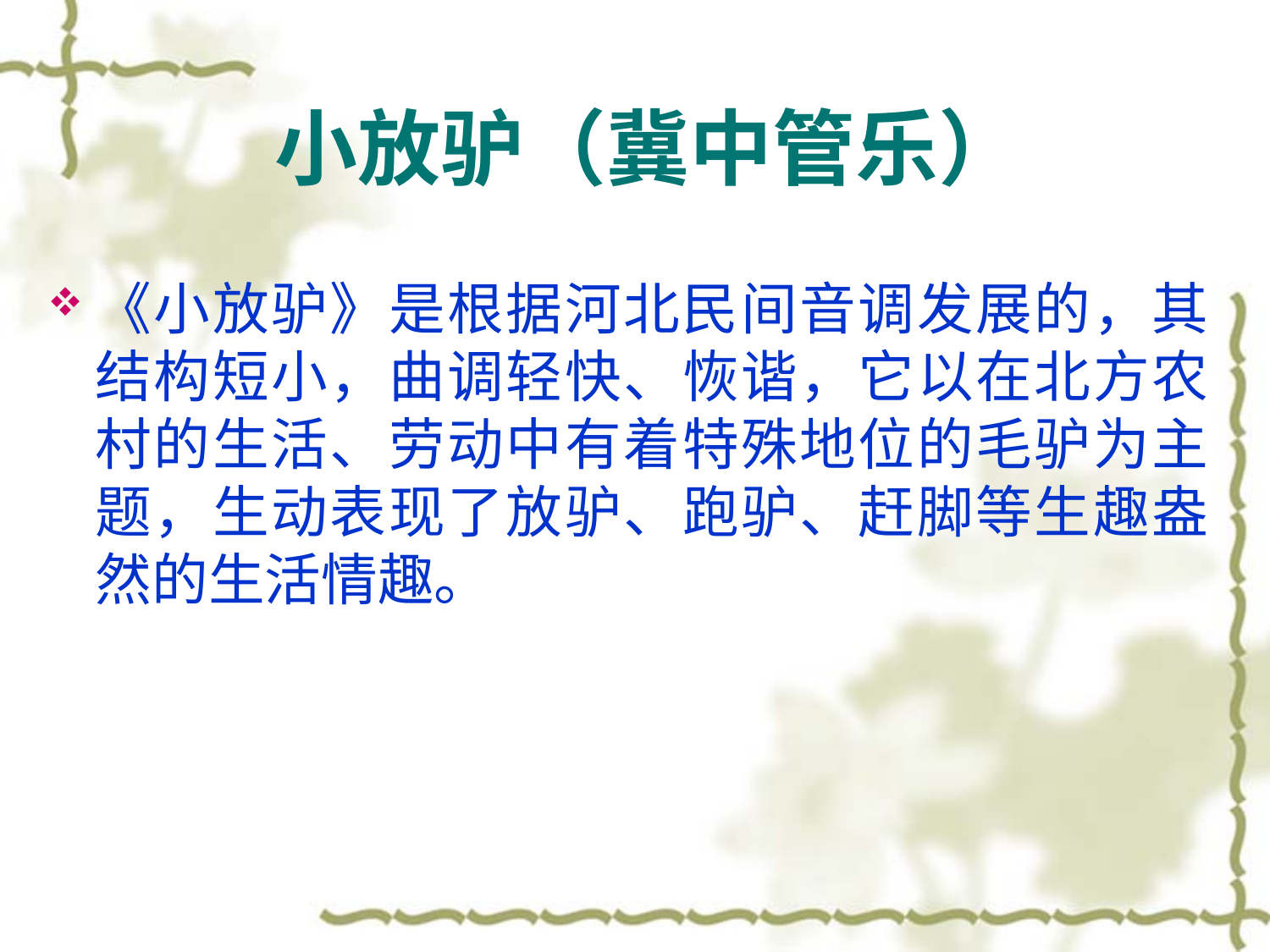

# 小放驴（冀中管乐）

《小放驴》是根据河北民间音调发展的，其结构短小，曲调轻快、恢谐，它以在北方农村的生活、劳动中有着特殊地位的毛驴为主题，生动表现了放驴、跑驴、赶脚等生趣盎然的生活情趣。